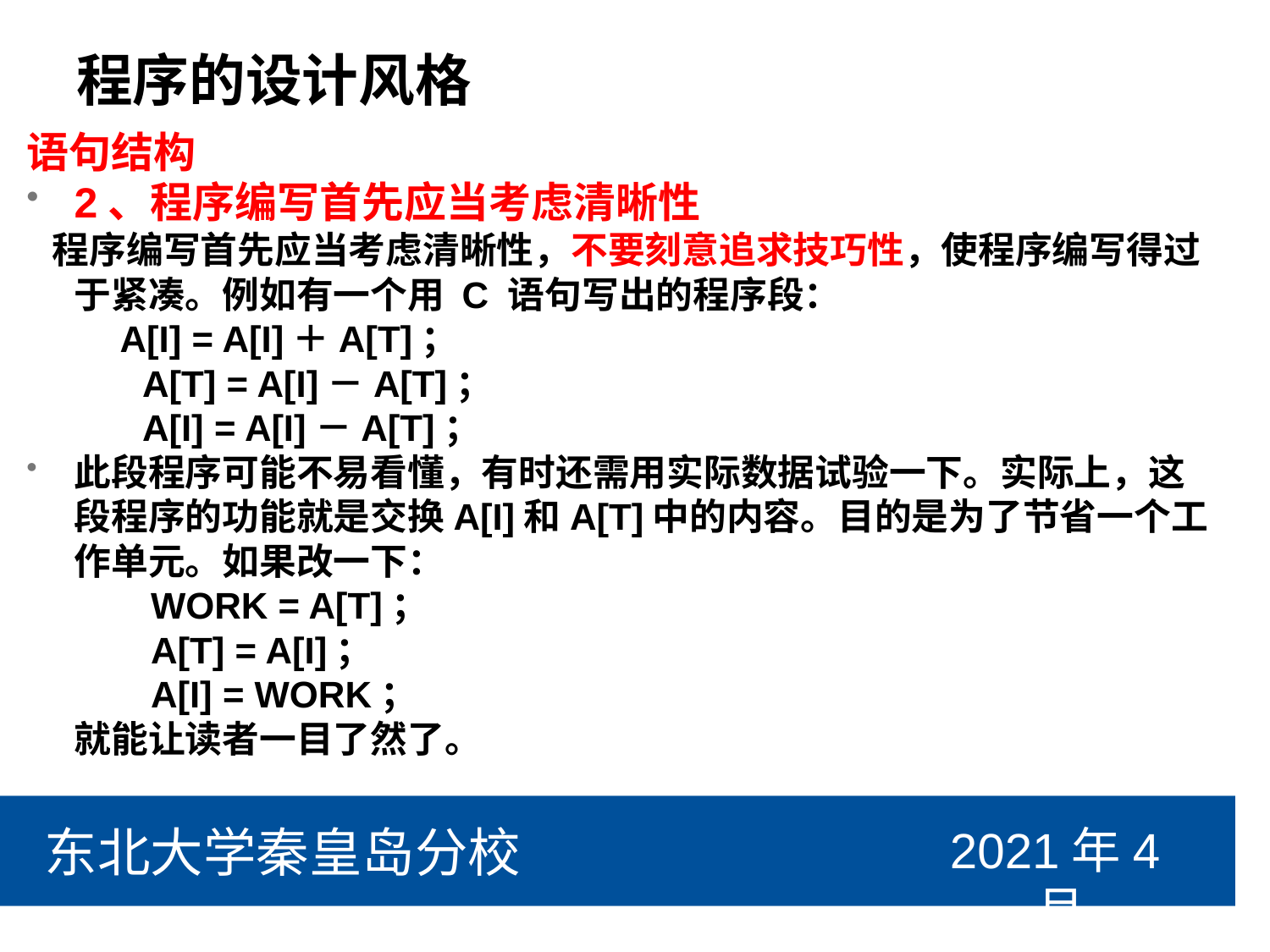

# 程序的设计风格
语句结构
2、程序编写首先应当考虑清晰性
  程序编写首先应当考虑清晰性，不要刻意追求技巧性，使程序编写得过于紧凑。例如有一个用 C 语句写出的程序段：
         A[I] = A[I]＋A[T]；
       A[T] = A[I]－A[T]；
       A[I] = A[I]－A[T]；
此段程序可能不易看懂，有时还需用实际数据试验一下。实际上，这段程序的功能就是交换A[I]和A[T]中的内容。目的是为了节省一个工作单元。如果改一下：
        WORK = A[T]；
        A[T] = A[I]；
        A[I] = WORK；
就能让读者一目了然了。